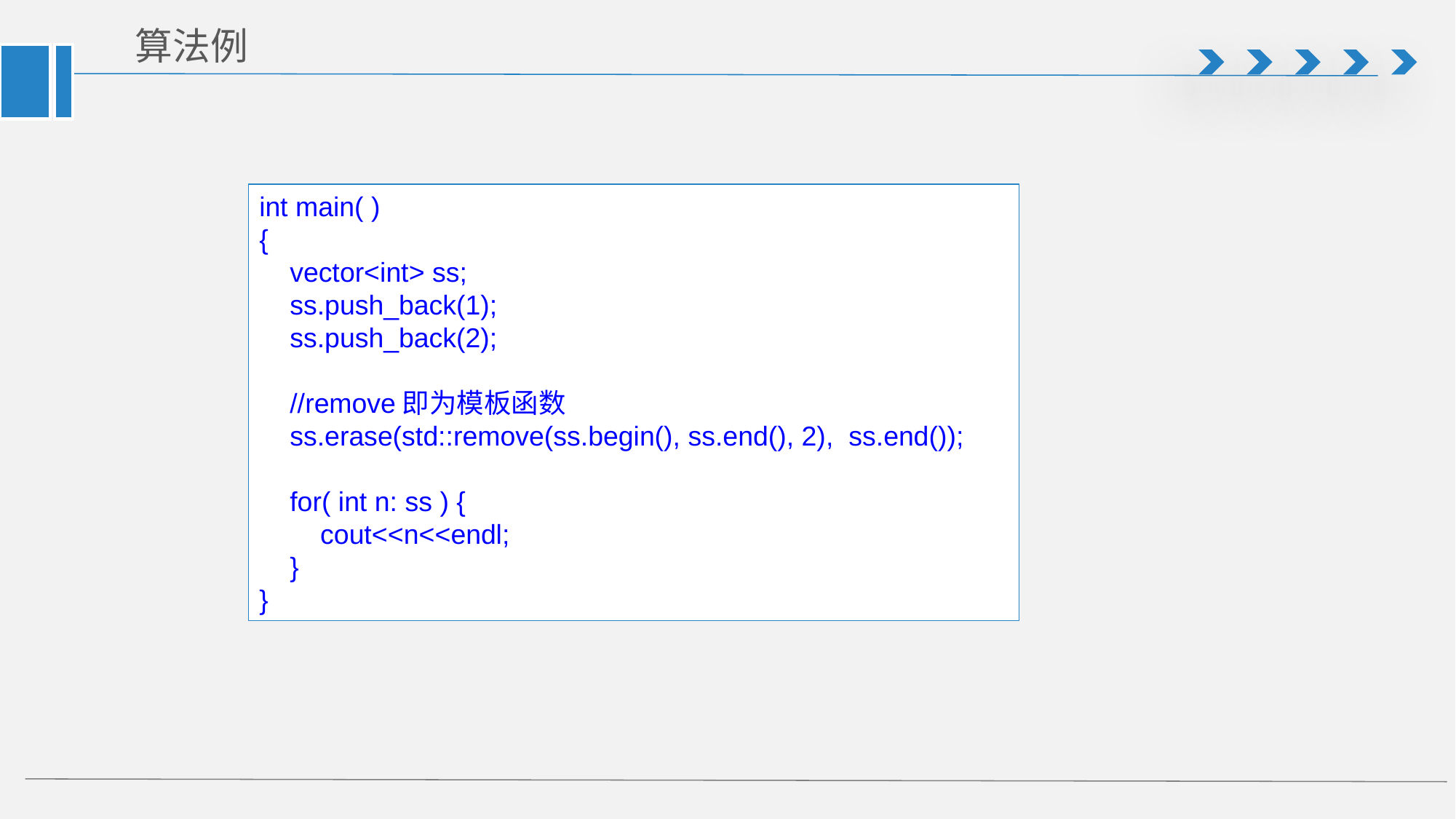

# 算法例
int main( )
{
    vector<int> ss;
    ss.push_back(1);
    ss.push_back(2);

    //remove即为模板函数
    ss.erase(std::remove(ss.begin(), ss.end(), 2),  ss.end());

    for( int n: ss ) {
        cout<<n<<endl;
    }
}